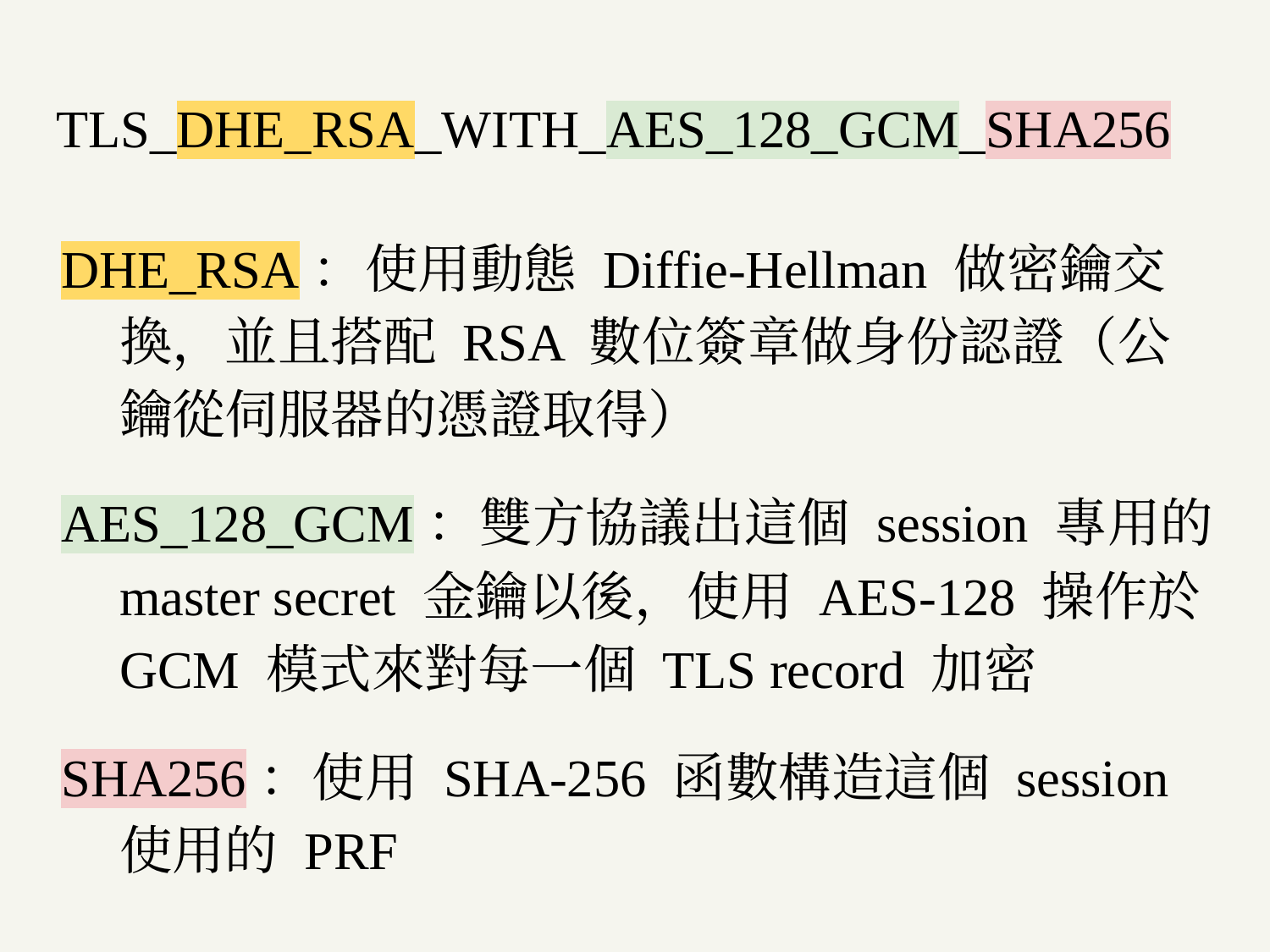

TLS_DHE_RSA_WITH_AES_128_GCM_SHA256
DHE_RSA：使用動態 Diffie-Hellman 做密鑰交換，並且搭配 RSA 數位簽章做身份認證（公鑰從伺服器的憑證取得）
AES_128_GCM：雙方協議出這個 session 專用的 master secret 金鑰以後，使用 AES-128 操作於 GCM 模式來對每一個 TLS record 加密
SHA256：使用 SHA-256 函數構造這個 session 使用的 PRF